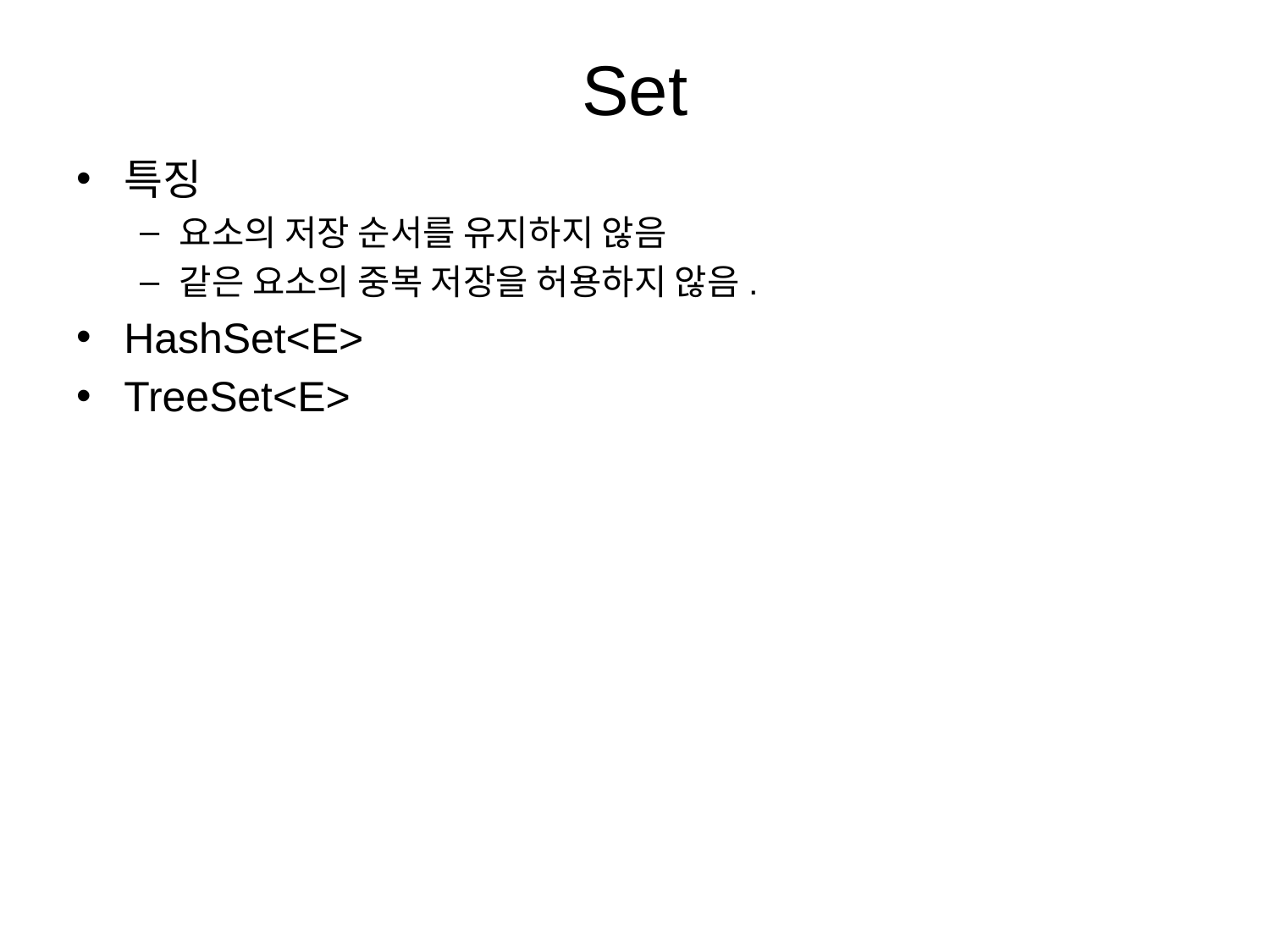

# Set
특징
요소의 저장 순서를 유지하지 않음
같은 요소의 중복 저장을 허용하지 않음.
HashSet<E>
TreeSet<E>